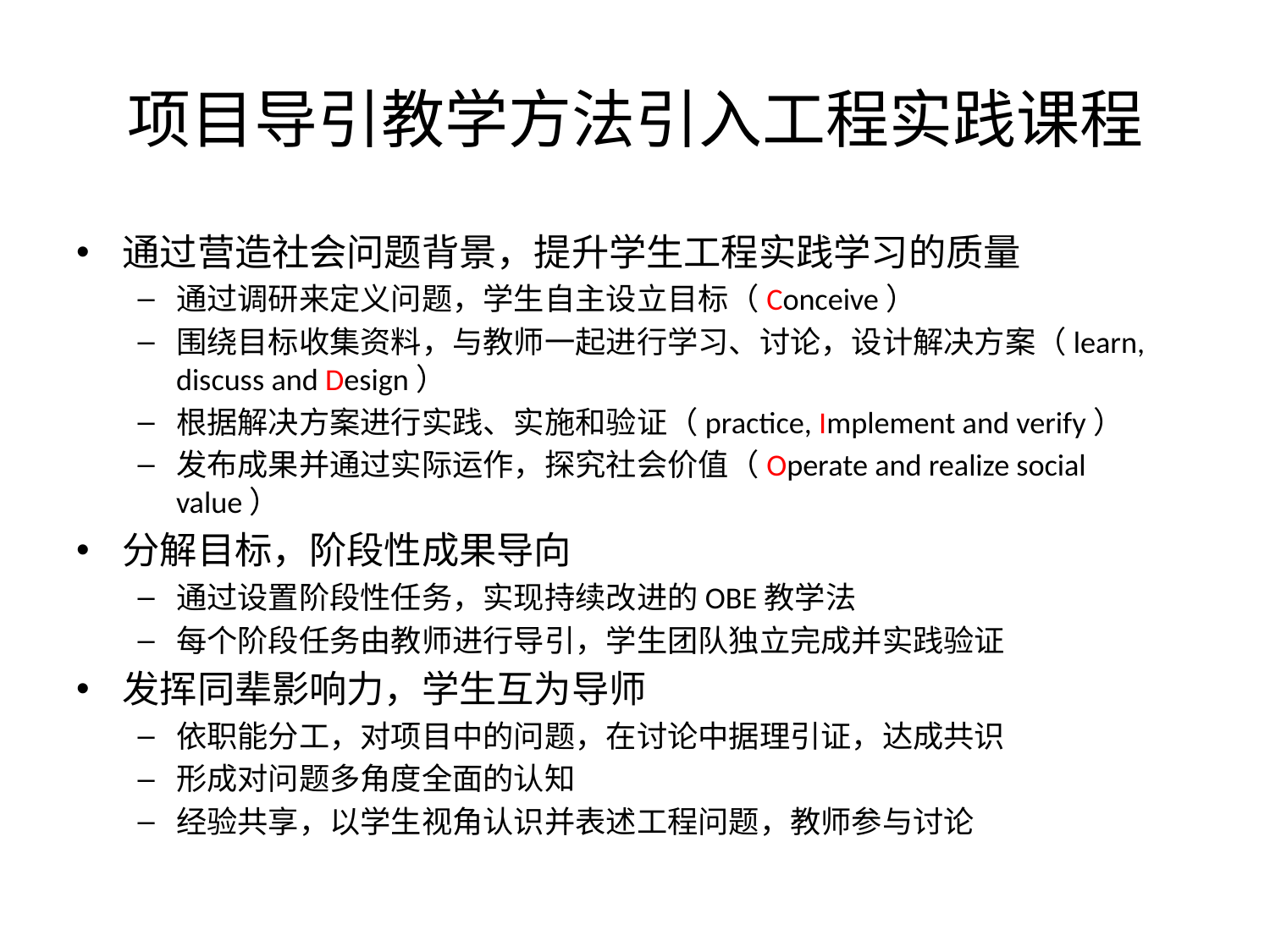

# 项目导引教学方法引入工程实践课程
通过营造社会问题背景，提升学生工程实践学习的质量
通过调研来定义问题，学生自主设立目标（Conceive）
围绕目标收集资料，与教师一起进行学习、讨论，设计解决方案（learn, discuss and Design）
根据解决方案进行实践、实施和验证（practice, Implement and verify）
发布成果并通过实际运作，探究社会价值（Operate and realize social value）
分解目标，阶段性成果导向
通过设置阶段性任务，实现持续改进的OBE教学法
每个阶段任务由教师进行导引，学生团队独立完成并实践验证
发挥同辈影响力，学生互为导师
依职能分工，对项目中的问题，在讨论中据理引证，达成共识
形成对问题多角度全面的认知
经验共享，以学生视角认识并表述工程问题，教师参与讨论